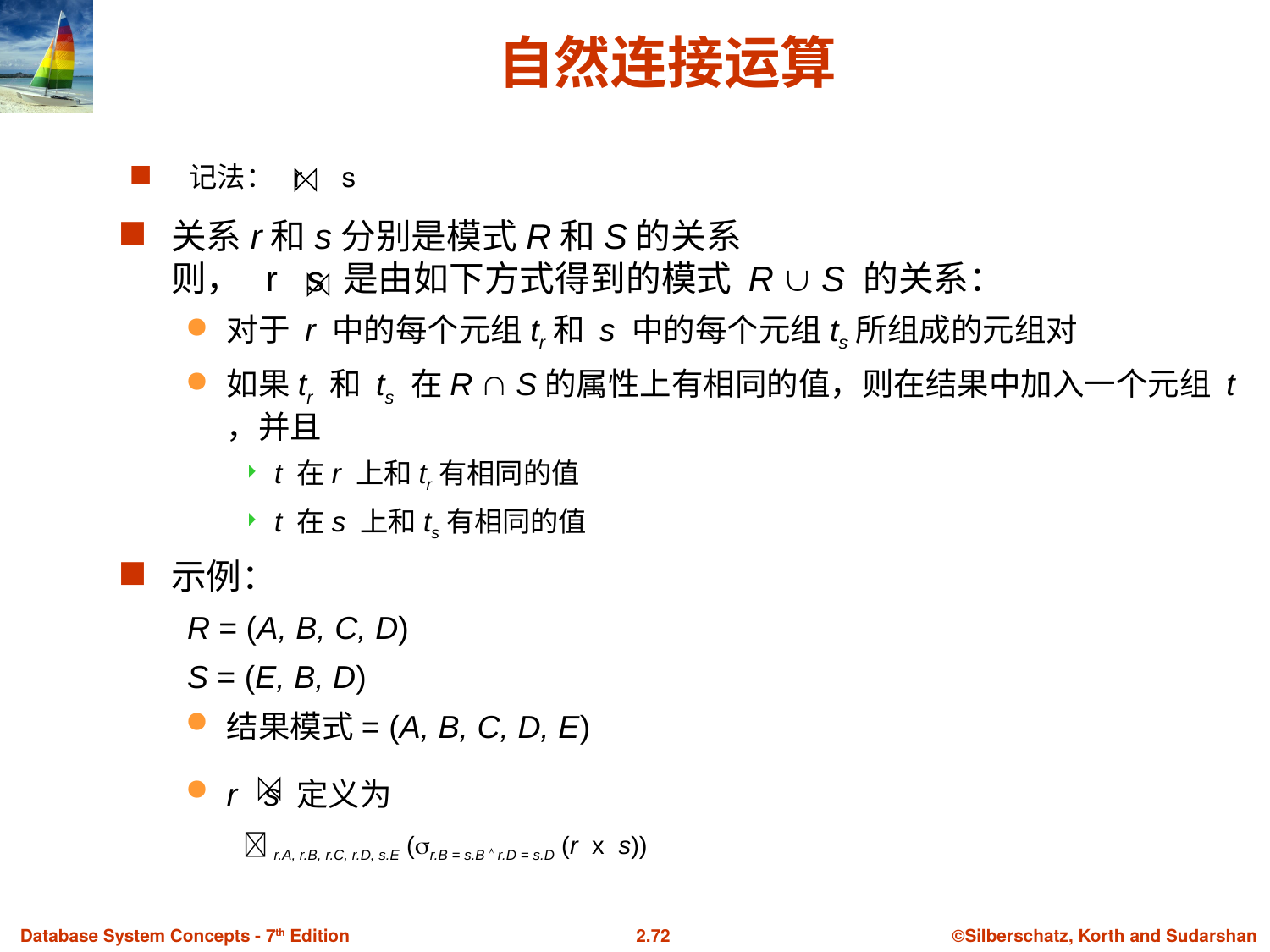

# 自然连接运算
   记法：  r     s

关系r和s分别是模式R和S的关系
则，  r   s 是由如下方式得到的模式 R ∪ S 的关系：
对于 r 中的每个元组tr和 s 中的每个元组ts所组成的元组对
如果tr 和 ts 在R ∩ S的属性上有相同的值，则在结果中加入一个元组 t ，并且
t 在r 上和tr有相同的值
t 在s 上和ts有相同的值
示例：
R = (A, B, C, D)
S = (E, B, D)
结果模式= (A, B, C, D, E)
r   s 定义为
   ∏r.A, r.B, r.C, r.D, s.E (σr.B = s.B ∧ r.D = s.D (r  x  s))